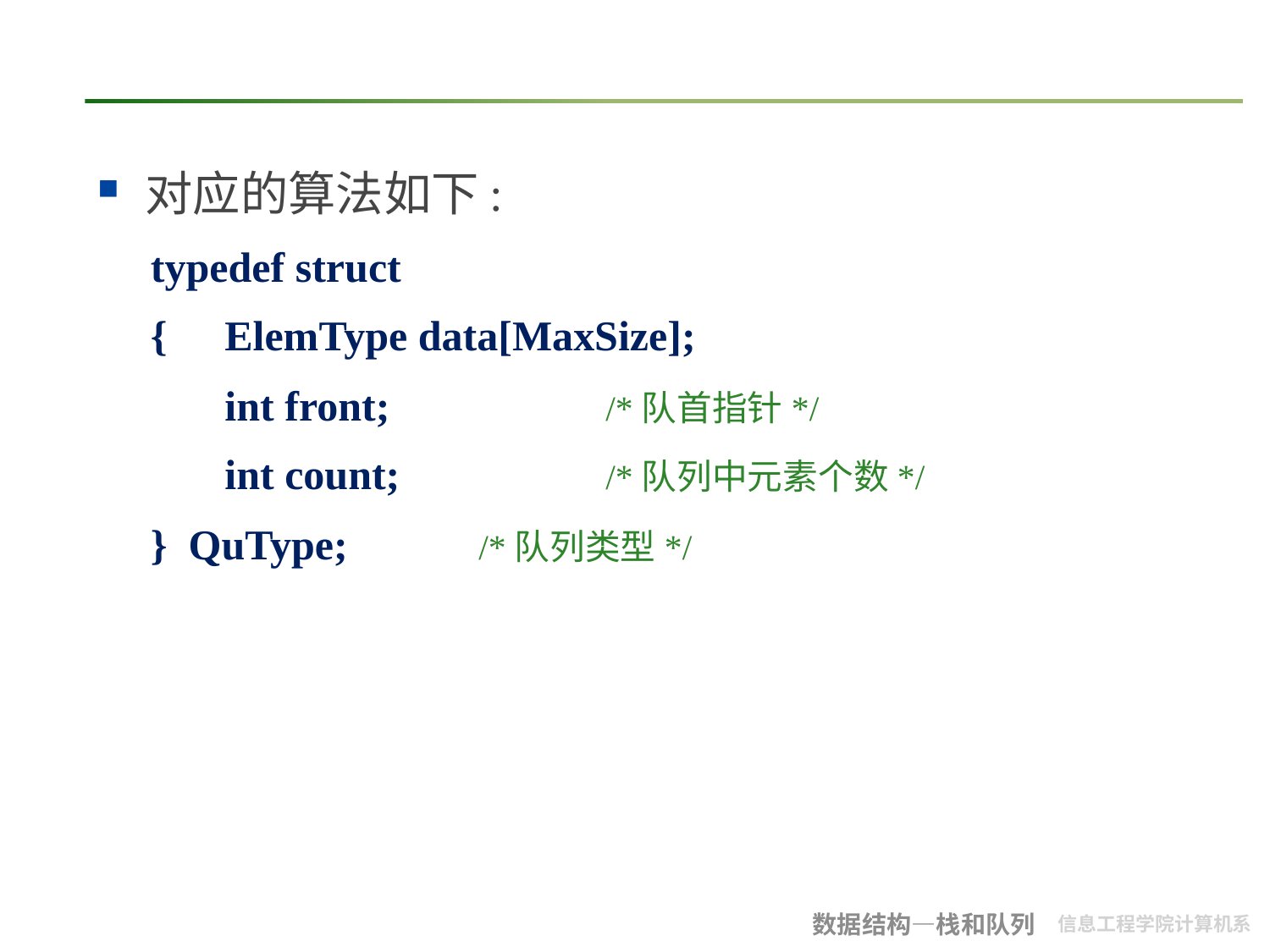

#
对应的算法如下:
     typedef struct
     {	ElemType data[MaxSize];
	int front;		/*队首指针*/
	int count;		/*队列中元素个数*/
     }  QuType;		/*队列类型*/